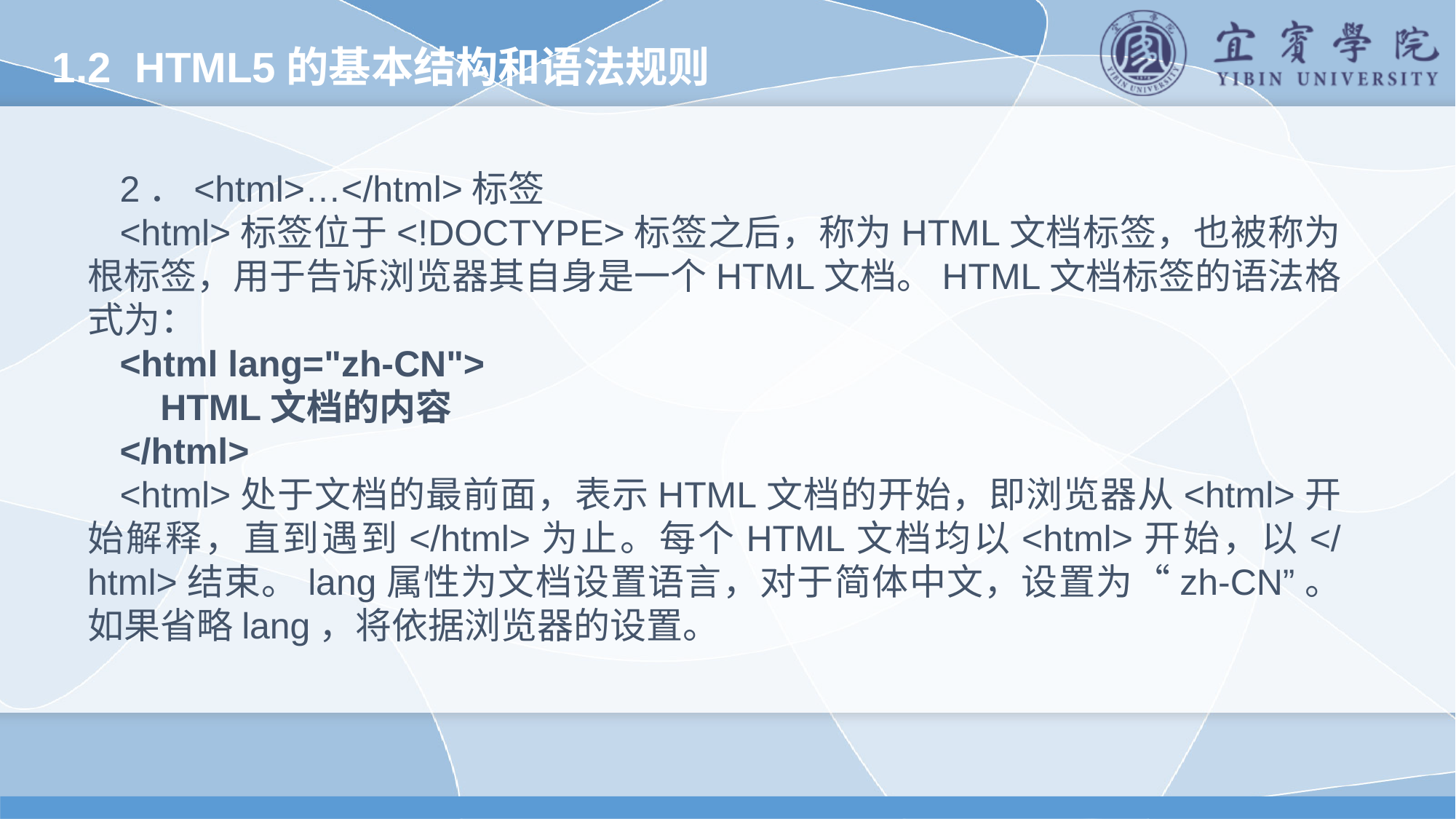

1.2  HTML5的基本结构和语法规则
2．<html>…</html>标签
<html>标签位于<!DOCTYPE>标签之后，称为HTML文档标签，也被称为根标签，用于告诉浏览器其自身是一个HTML文档。HTML文档标签的语法格式为：
<html lang="zh-CN">
    HTML文档的内容
</html>
<html>处于文档的最前面，表示HTML文档的开始，即浏览器从<html>开始解释，直到遇到</html>为止。每个HTML文档均以<html>开始，以</html>结束。lang属性为文档设置语言，对于简体中文，设置为“zh-CN”。如果省略lang，将依据浏览器的设置。